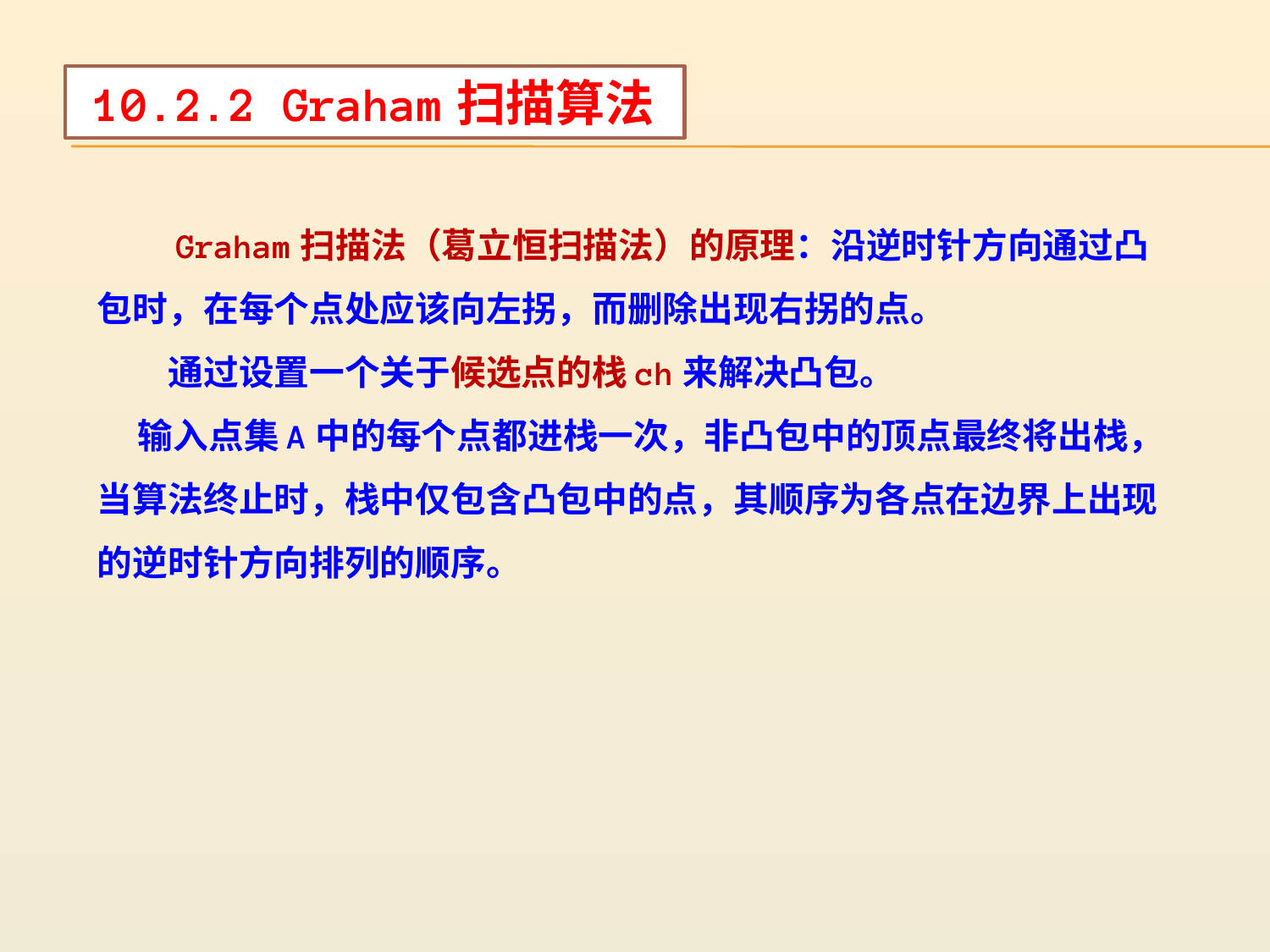

10.2.2 Graham扫描算法
　　Graham扫描法（葛立恒扫描法）的原理：沿逆时针方向通过凸包时，在每个点处应该向左拐，而删除出现右拐的点。
　　通过设置一个关于候选点的栈ch来解决凸包。
    输入点集A中的每个点都进栈一次，非凸包中的顶点最终将出栈，当算法终止时，栈中仅包含凸包中的点，其顺序为各点在边界上出现的逆时针方向排列的顺序。